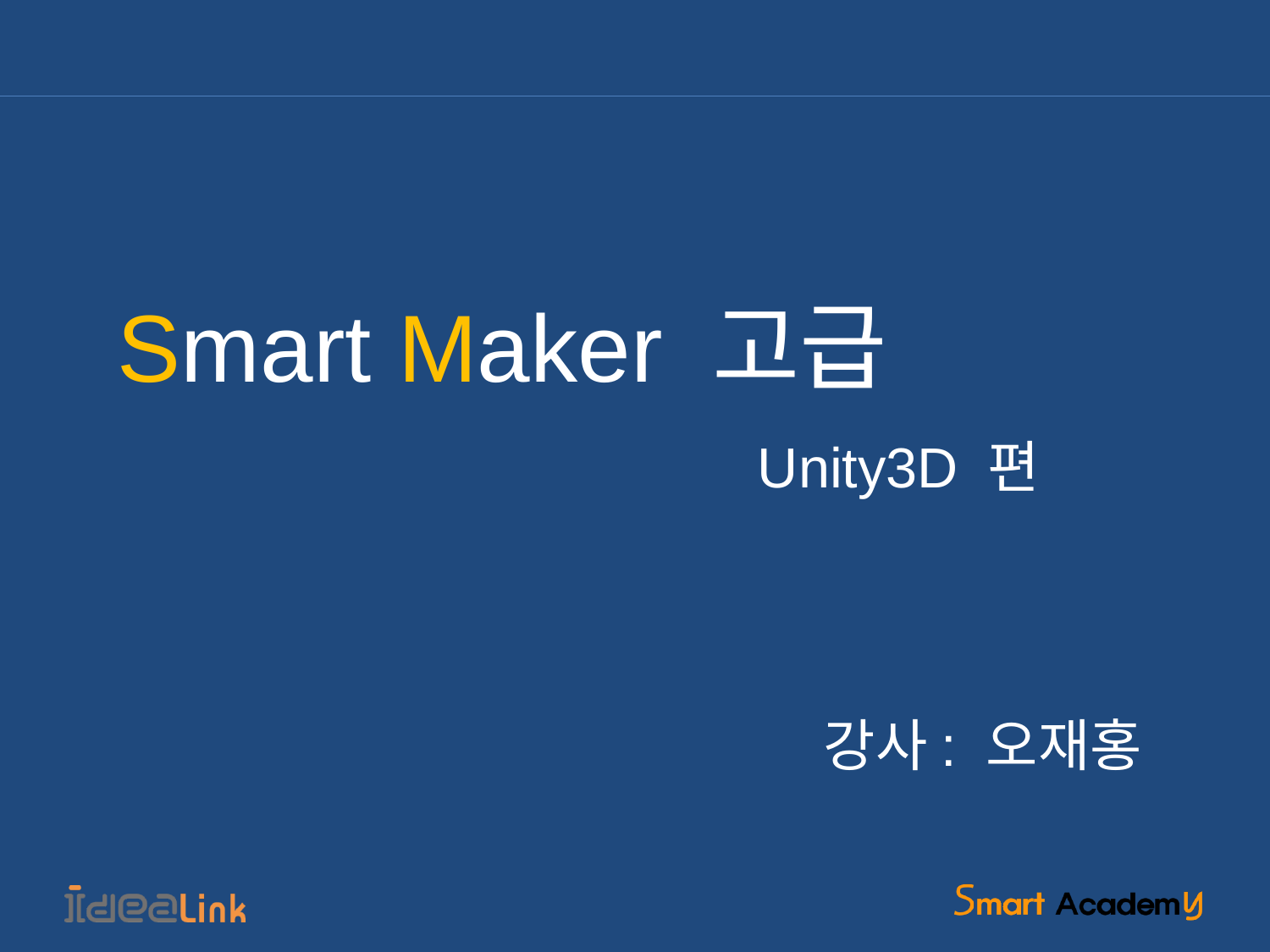

# Smart Maker 고급
Unity3D 편
강사: 오재홍